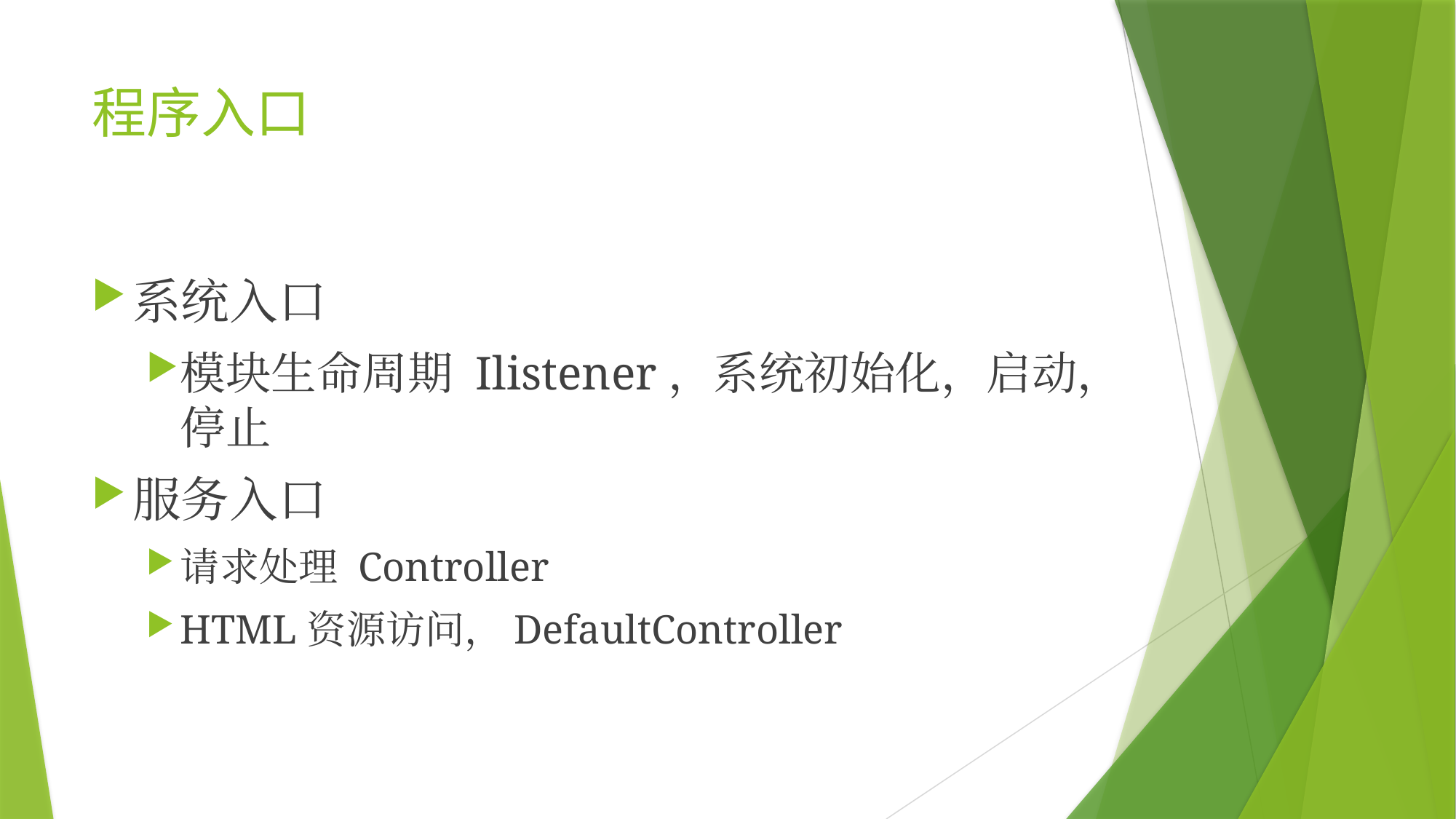

# 程序入口
系统入口
模块生命周期 Ilistener，系统初始化，启动，停止
服务入口
请求处理 Controller
HTML资源访问，DefaultController